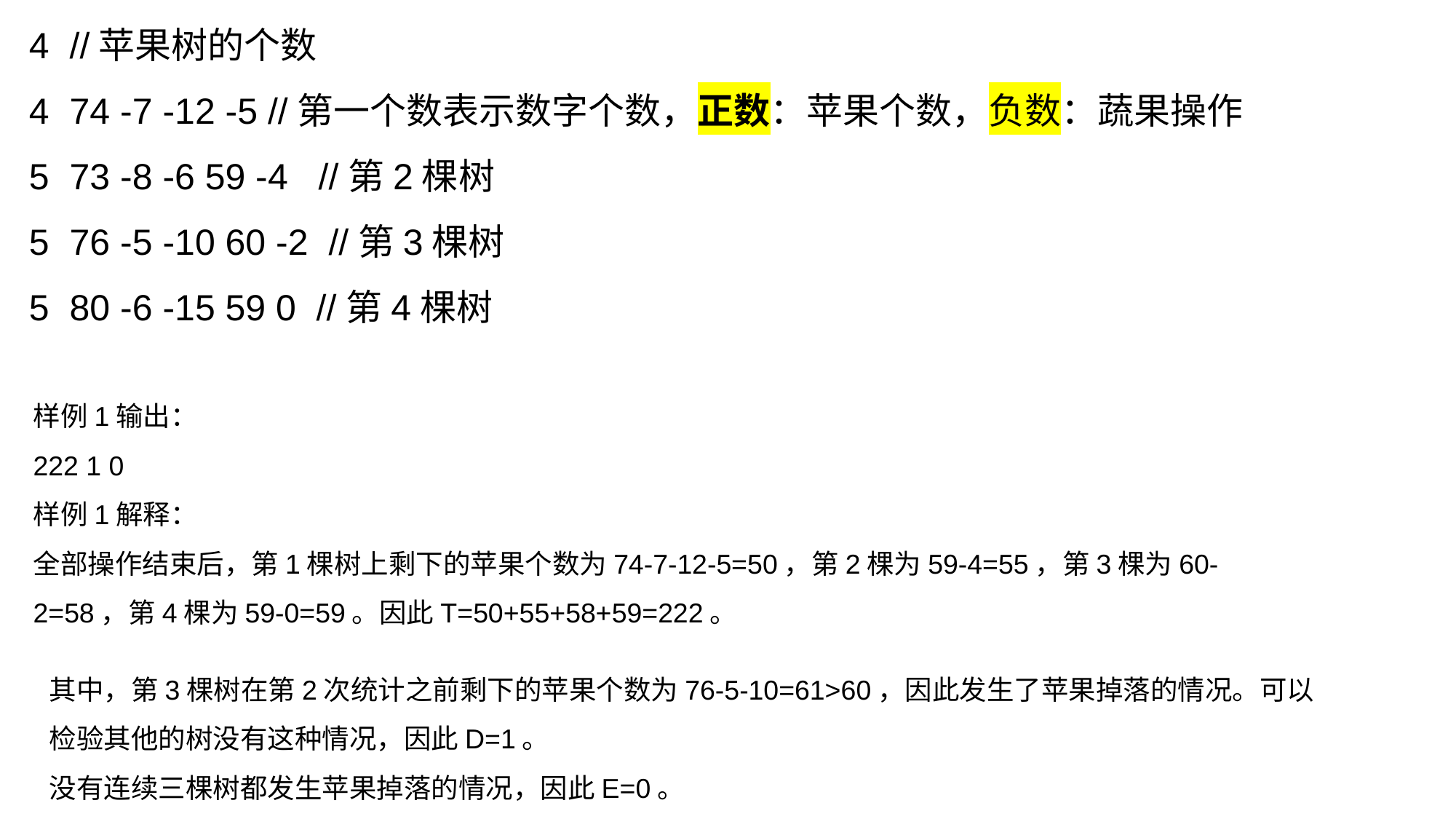

4  //苹果树的个数
4  74 -7 -12 -5 //第一个数表示数字个数，正数：苹果个数，负数：蔬果操作
5  73 -8 -6 59 -4   //第2棵树
5  76 -5 -10 60 -2  //第3棵树
5  80 -6 -15 59 0  //第4棵树
样例1输出：
222 1 0
样例1解释：
全部操作结束后，第1棵树上剩下的苹果个数为74-7-12-5=50，第2棵为59-4=55，第3棵为60-2=58，第4棵为59-0=59。因此T=50+55+58+59=222。
其中，第3棵树在第2次统计之前剩下的苹果个数为76-5-10=61>60，因此发生了苹果掉落的情况。可以检验其他的树没有这种情况，因此D=1。
没有连续三棵树都发生苹果掉落的情况，因此E=0。